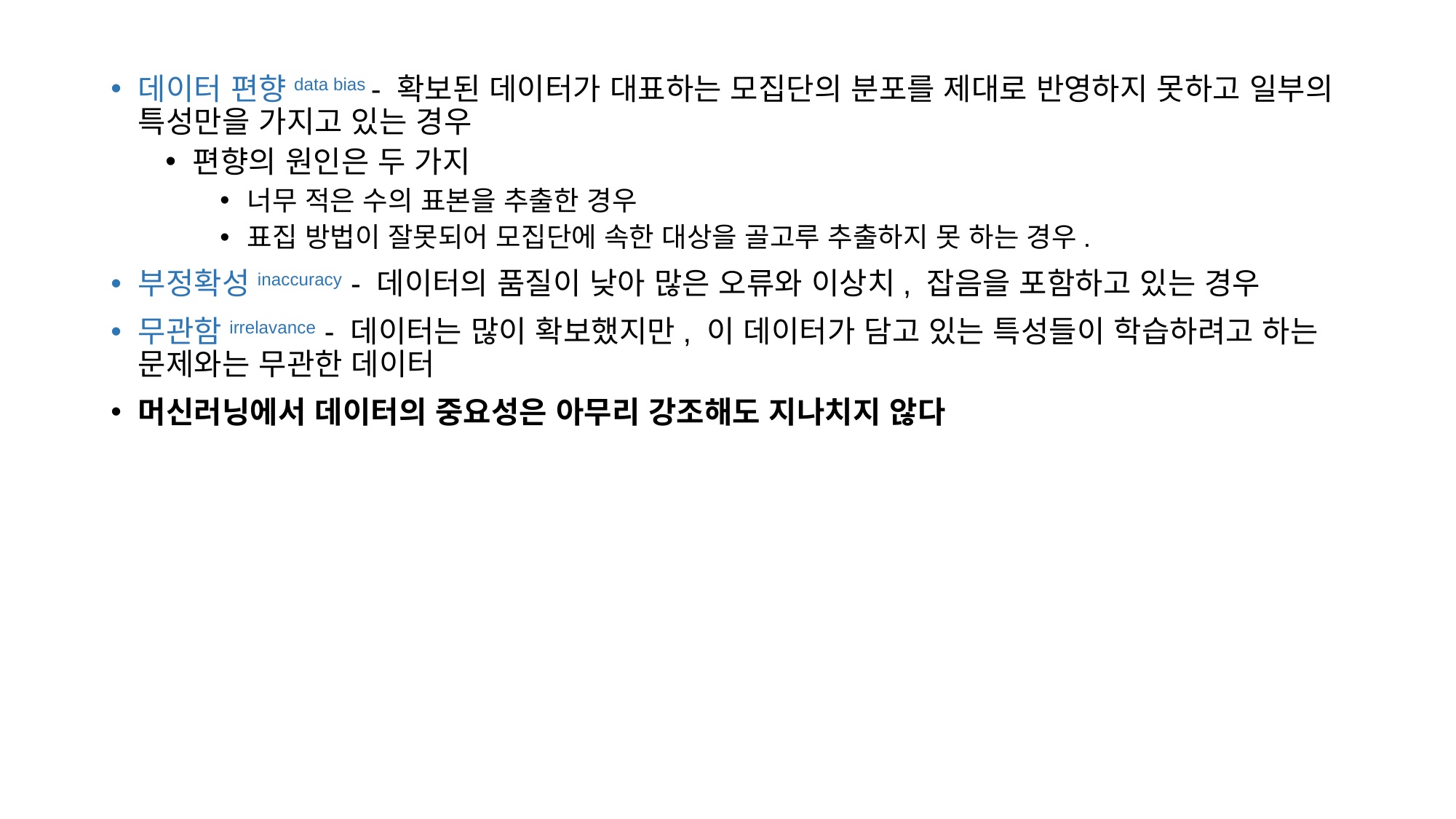

데이터 편향data bias - 확보된 데이터가 대표하는 모집단의 분포를 제대로 반영하지 못하고 일부의 특성만을 가지고 있는 경우
편향의 원인은 두 가지
너무 적은 수의 표본을 추출한 경우
표집 방법이 잘못되어 모집단에 속한 대상을 골고루 추출하지 못 하는 경우.
부정확성inaccuracy - 데이터의 품질이 낮아 많은 오류와 이상치, 잡음을 포함하고 있는 경우
무관함irrelavance - 데이터는 많이 확보했지만, 이 데이터가 담고 있는 특성들이 학습하려고 하는 문제와는 무관한 데이터
머신러닝에서 데이터의 중요성은 아무리 강조해도 지나치지 않다